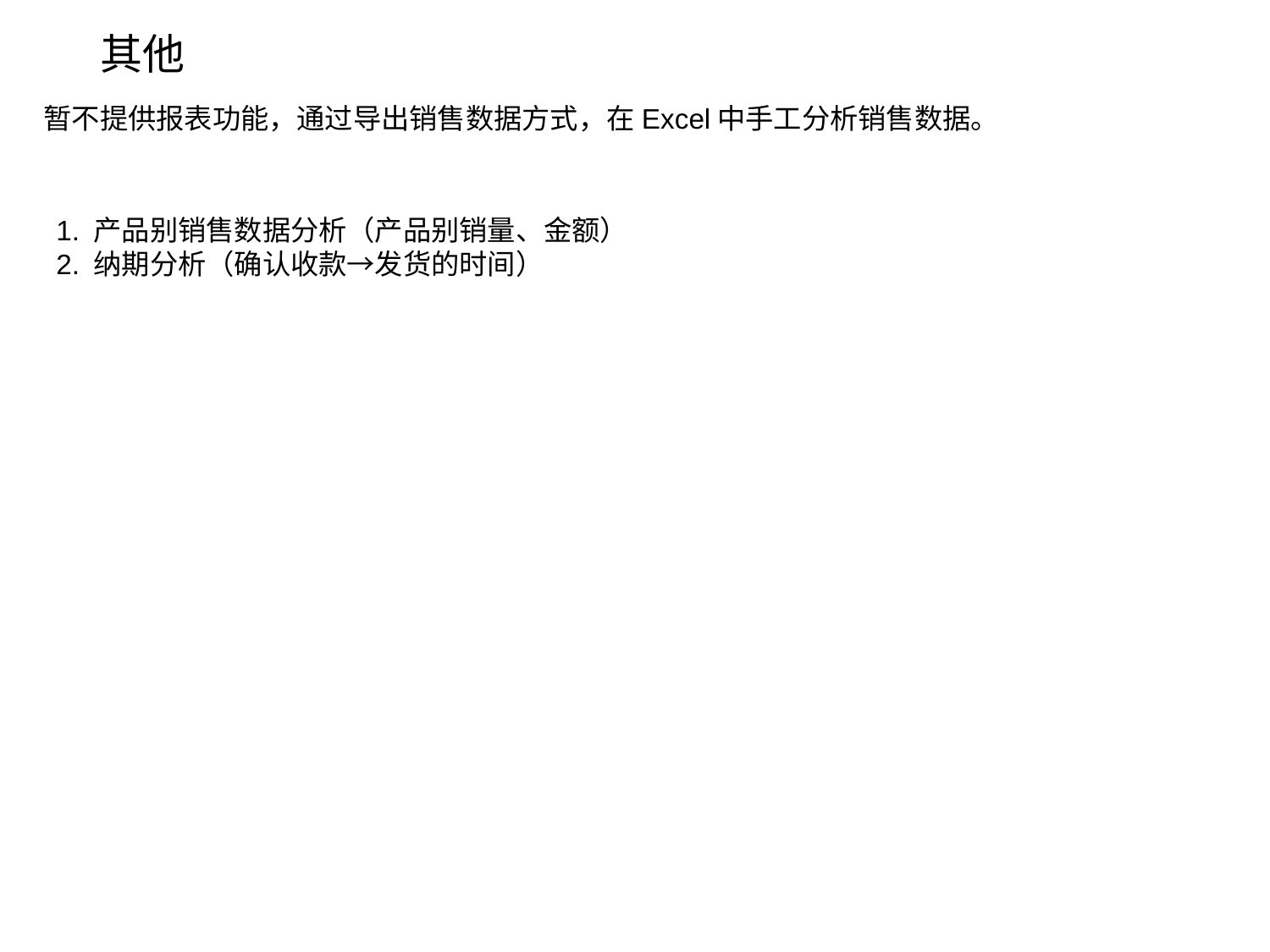

# 其他
暂不提供报表功能，通过导出销售数据方式，在Excel中手工分析销售数据。
产品别销售数据分析（产品别销量、金额）
纳期分析（确认收款→发货的时间）